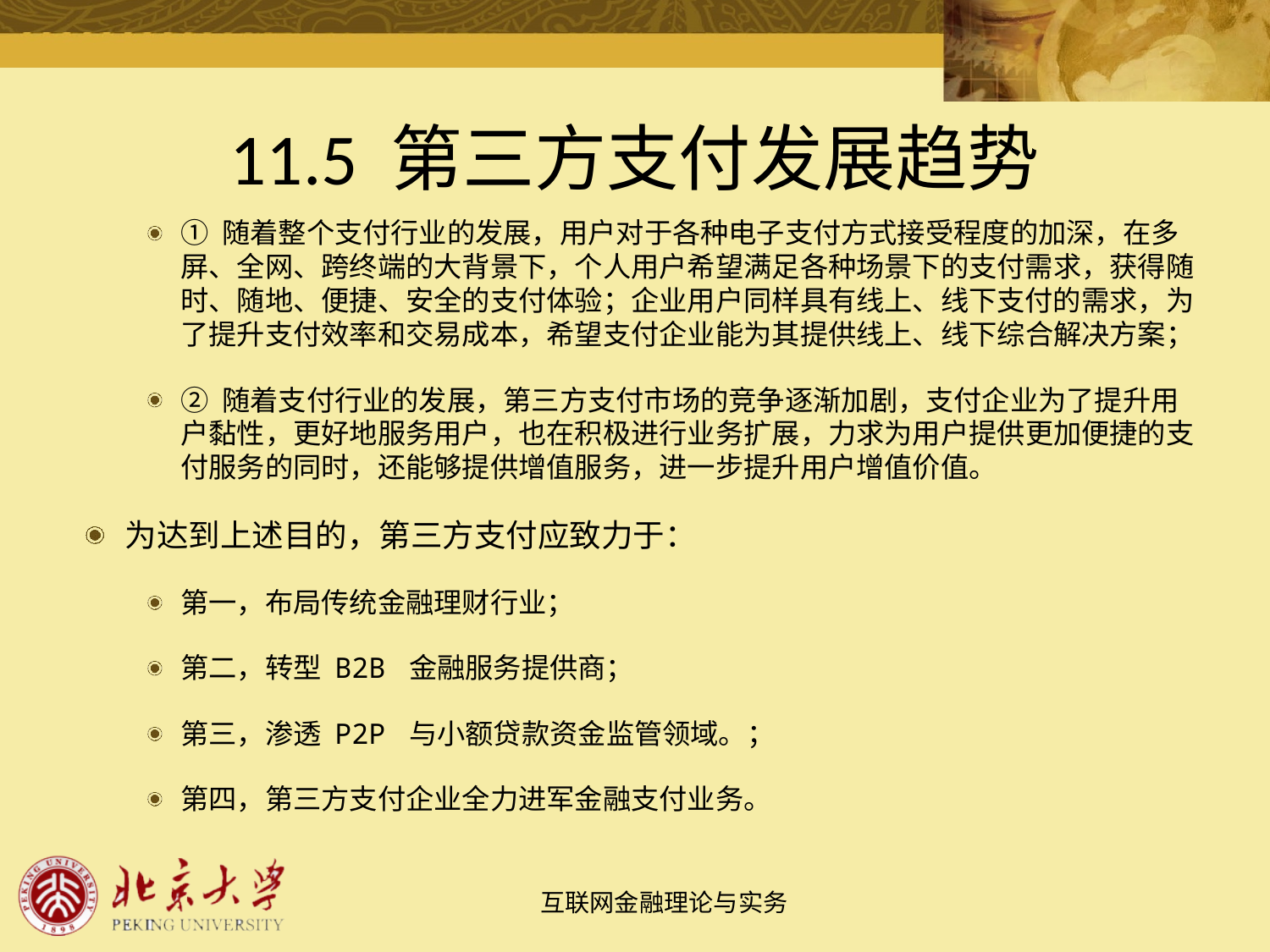

# 11.5 第三方支付发展趋势
① 随着整个支付行业的发展，用户对于各种电子支付方式接受程度的加深，在多屏、全网、跨终端的大背景下，个人用户希望满足各种场景下的支付需求，获得随时、随地、便捷、安全的支付体验；企业用户同样具有线上、线下支付的需求，为了提升支付效率和交易成本，希望支付企业能为其提供线上、线下综合解决方案；
② 随着支付行业的发展，第三方支付市场的竞争逐渐加剧，支付企业为了提升用户黏性，更好地服务用户，也在积极进行业务扩展，力求为用户提供更加便捷的支付服务的同时，还能够提供增值服务，进一步提升用户增值价值。
为达到上述目的，第三方支付应致力于：
第一，布局传统金融理财行业；
第二，转型 B2B 金融服务提供商；
第三，渗透 P2P 与小额贷款资金监管领域。；
第四，第三方支付企业全力进军金融支付业务。